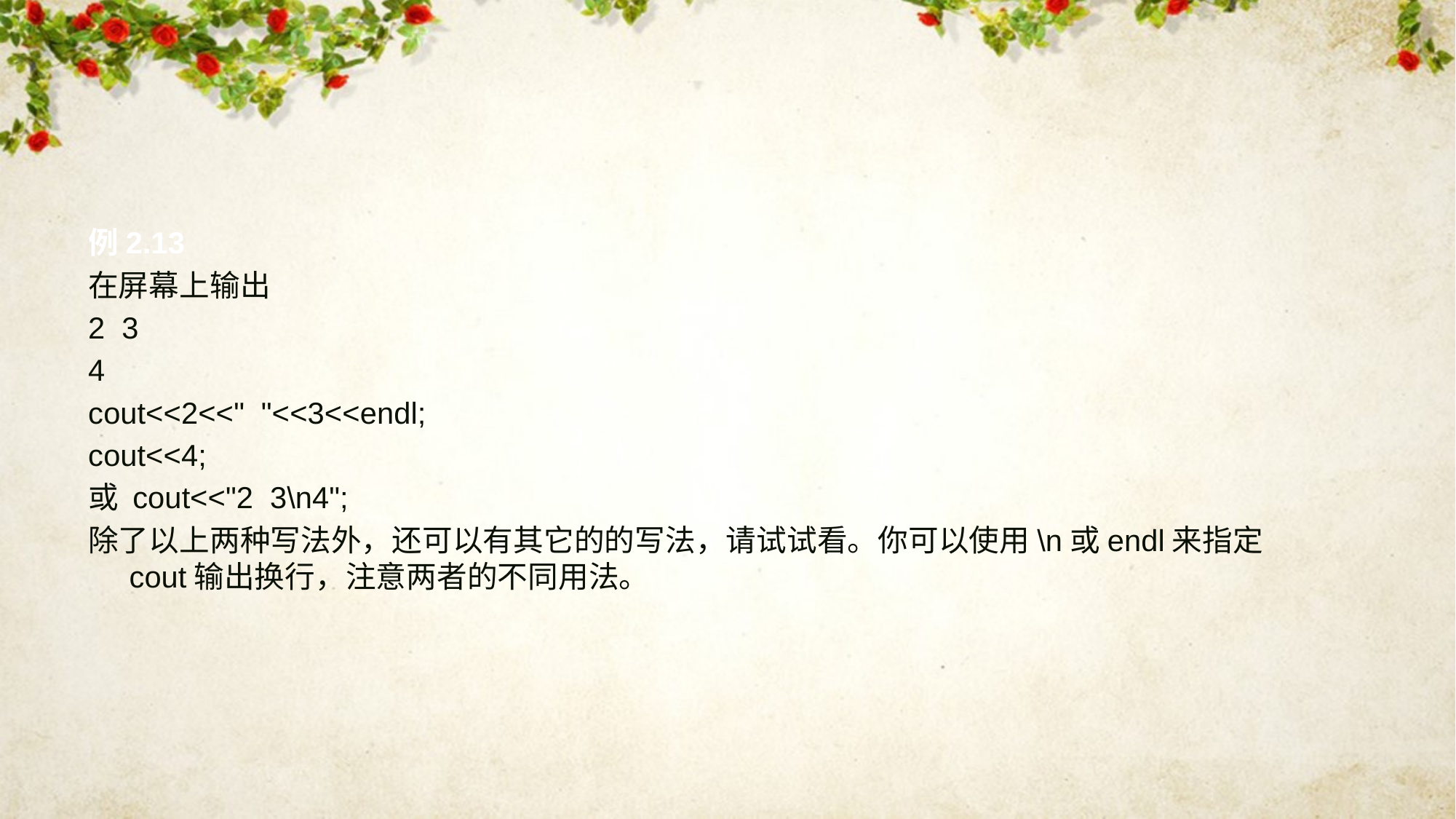

#
例2.13
在屏幕上输出
2  3
4
cout<<2<<"  "<<3<<endl;
cout<<4;
或 cout<<"2  3\n4";
除了以上两种写法外，还可以有其它的的写法，请试试看。你可以使用\n或endl来指定cout输出换行，注意两者的不同用法。